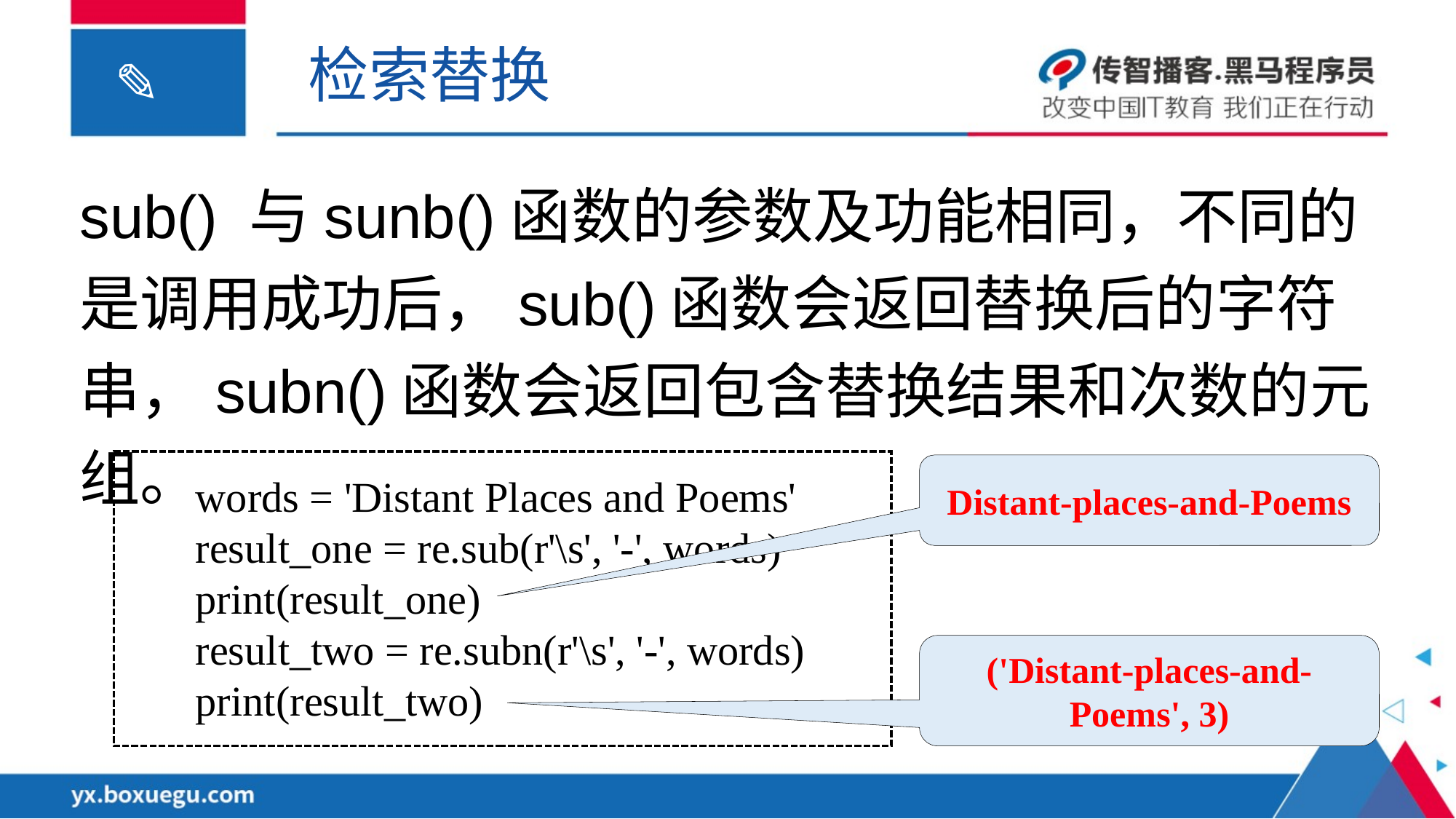

检索替换
sub() 与sunb()函数的参数及功能相同，不同的是调用成功后，sub()函数会返回替换后的字符串，subn()函数会返回包含替换结果和次数的元组。

Distant-places-and-Poems
words = 'Distant Places and Poems'
result_one = re.sub(r'\s', '-', words)
print(result_one)
result_two = re.subn(r'\s', '-', words)
print(result_two)
('Distant-places-and-Poems', 3)